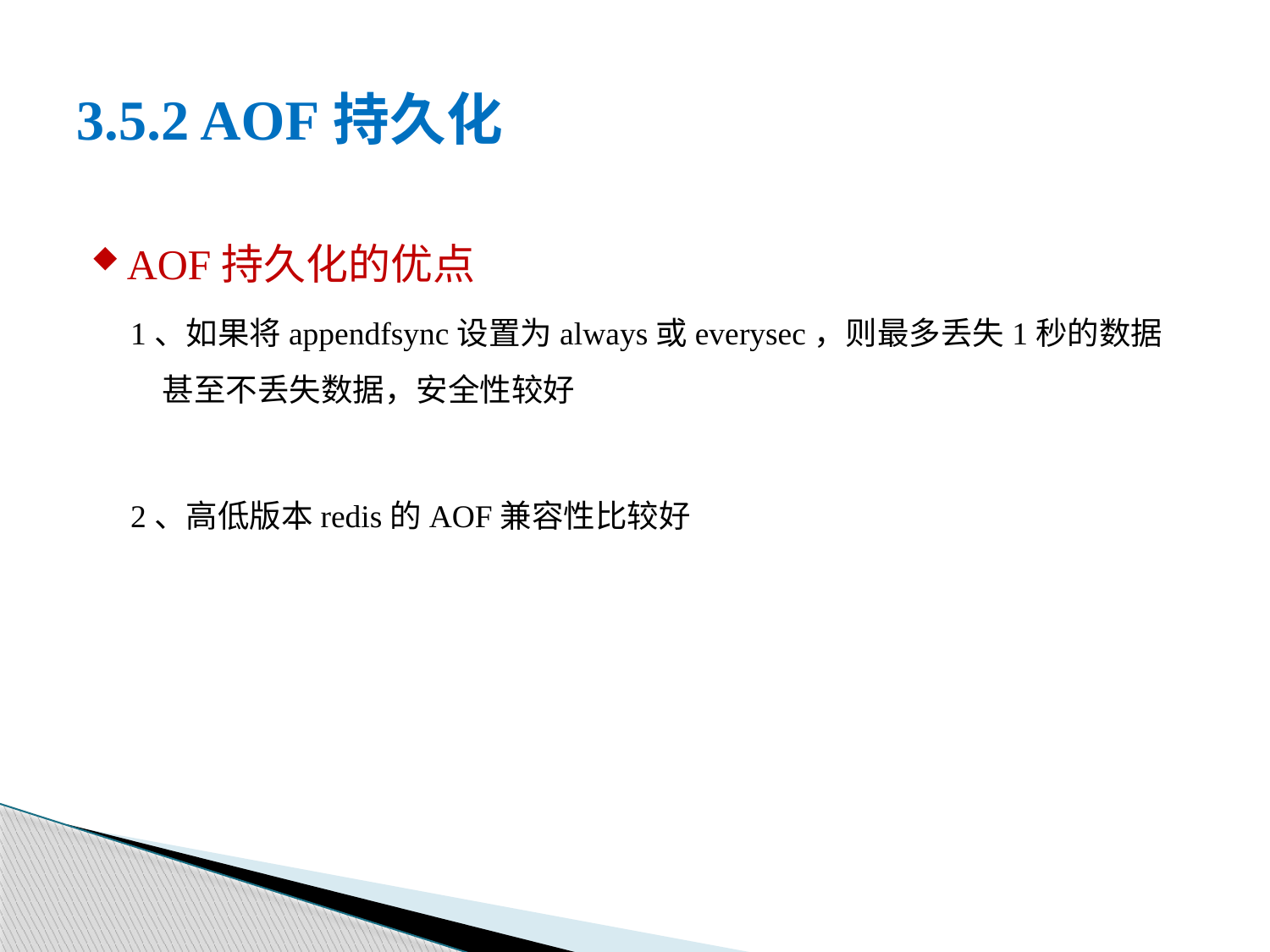

# 3.5.2 AOF持久化
AOF持久化的优点
1、如果将appendfsync设置为always或everysec，则最多丢失1秒的数据甚至不丢失数据，安全性较好

2、高低版本redis的AOF兼容性比较好